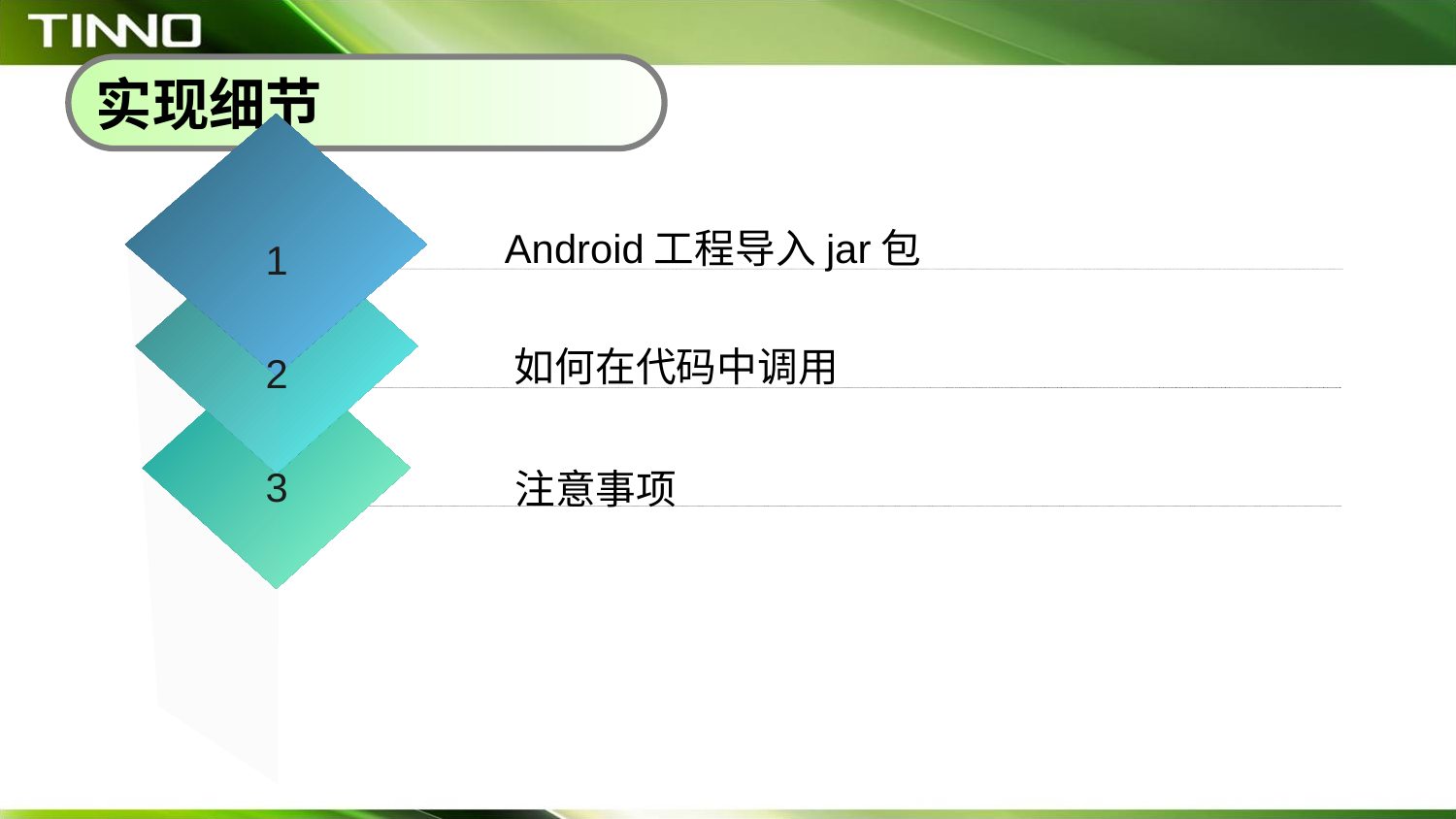

实现细节

Android工程导入jar包

1

如何在代码中调用
2

3
注意事项